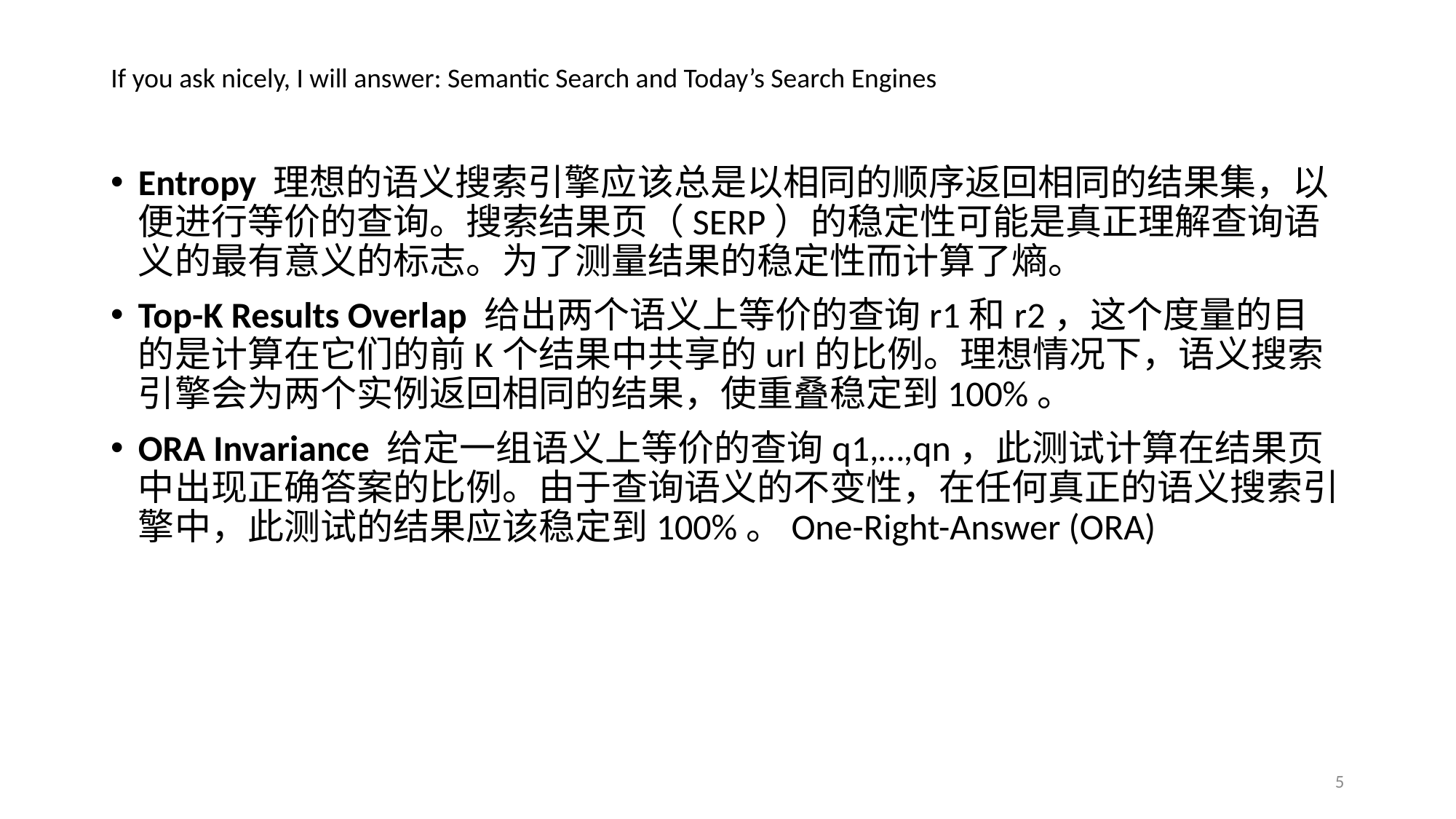

# If you ask nicely, I will answer: Semantic Search and Today’s Search Engines
Entropy 理想的语义搜索引擎应该总是以相同的顺序返回相同的结果集，以便进行等价的查询。搜索结果页（SERP）的稳定性可能是真正理解查询语义的最有意义的标志。为了测量结果的稳定性而计算了熵。
Top-K Results Overlap 给出两个语义上等价的查询r1和r2，这个度量的目的是计算在它们的前K个结果中共享的url的比例。理想情况下，语义搜索引擎会为两个实例返回相同的结果，使重叠稳定到100%。
ORA Invariance 给定一组语义上等价的查询q1,…,qn，此测试计算在结果页中出现正确答案的比例。由于查询语义的不变性，在任何真正的语义搜索引擎中，此测试的结果应该稳定到100%。One-Right-Answer (ORA)

5